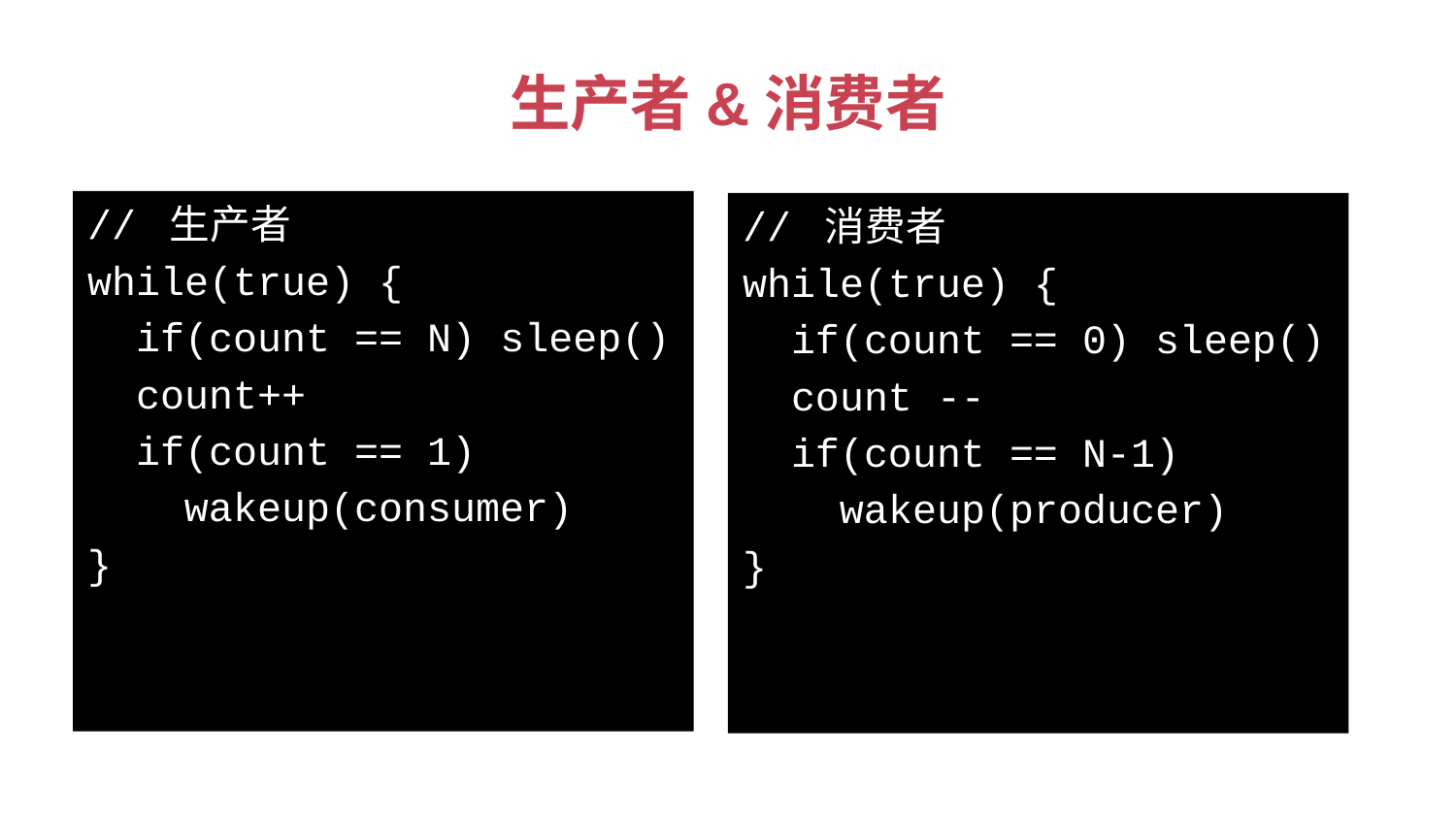

# 生产者&消费者
// 生产者
while(true) {
  if(count == N) sleep()
  count++
  if(count == 1)
    wakeup(consumer)
}
// 消费者
while(true) {
  if(count == 0) sleep()
  count --
  if(count == N-1)
    wakeup(producer)
}